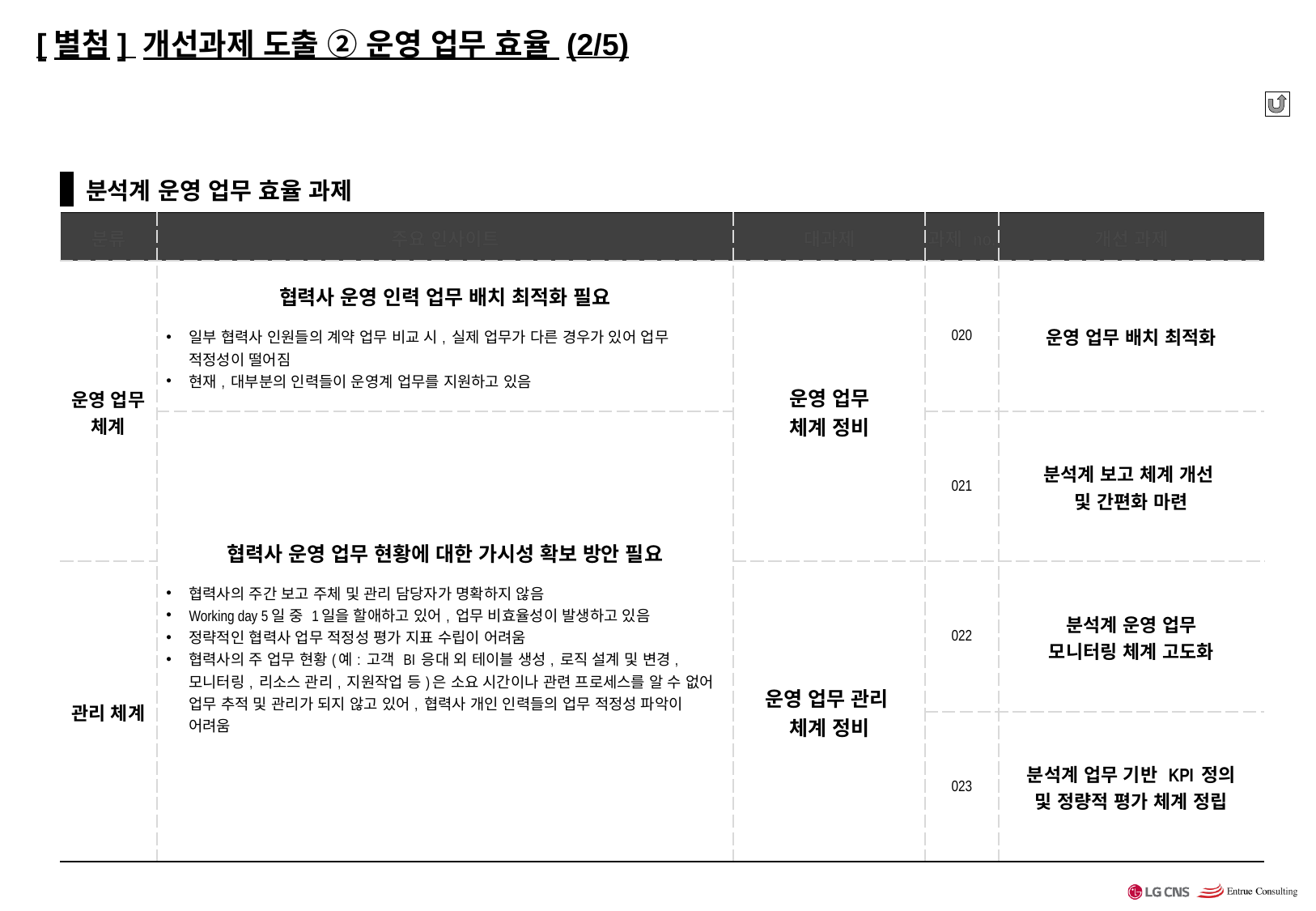

# [별첨] 개선과제 도출 ② 운영 업무 효율 (2/5)

   분석계 데이터 거버넌스_KE
   분석계 운영 업무 효율 과제
| 분류 | 주요 인사이트 | 대과제 | 과제 no. | 개선 과제 |
| --- | --- | --- | --- | --- |
| 운영 업무 체계 | 협력사 운영 인력 업무 배치 최적화 필요 일부 협력사 인원들의 계약 업무 비교 시, 실제 업무가 다른 경우가 있어 업무 적정성이 떨어짐 현재, 대부분의 인력들이 운영계 업무를 지원하고 있음 | 운영 업무 체계 정비 | 020 | 운영 업무 배치 최적화 |
|  | 협력사 운영 업무 현황에 대한 가시성 확보 방안 필요 협력사의 주간 보고 주체 및 관리 담당자가 명확하지 않음 Working day 5일 중 1일을 할애하고 있어, 업무 비효율성이 발생하고 있음 정략적인 협력사 업무 적정성 평가 지표 수립이 어려움 협력사의 주 업무 현황(예: 고객 BI 응대 외 테이블 생성, 로직 설계 및 변경, 모니터링, 리소스 관리, 지원작업 등)은 소요 시간이나 관련 프로세스를 알 수 없어 업무 추적 및 관리가 되지 않고 있어, 협력사 개인 인력들의 업무 적정성 파악이 어려움 |  | 021 | 분석계 보고 체계 개선 및 간편화 마련 |
| 관리 체계 | KE와 LG CNS의 분석계 운영 업무 관리 협업 체계 부족 KE 측 분석계 운영 업무 현행 파악이 어려움 현재, LG CNS AO PM 및 운영계 P/L이 분석계 업무를 일부 수행하여 운영에 비효율화 발생함 | 운영 업무 관리 체계 정비 | 022 | 분석계 운영 업무 모니터링 체계 고도화 |
|  | 전문성 기반 업무 적정성에 맞는 협력사 업무 정비 필요 분석계/운영계 업무가 혼재 되어 있어, 개인의 역량에 맞는 적절한 업무배치가 이뤄지지 않고 있음 기술/업무/중요도가 확립되지 않은 업무 배정으로 인해 비효율성 증가 |  | 023 | 분석계 업무 기반 KPI 정의 및 정량적 평가 체계 정립 |